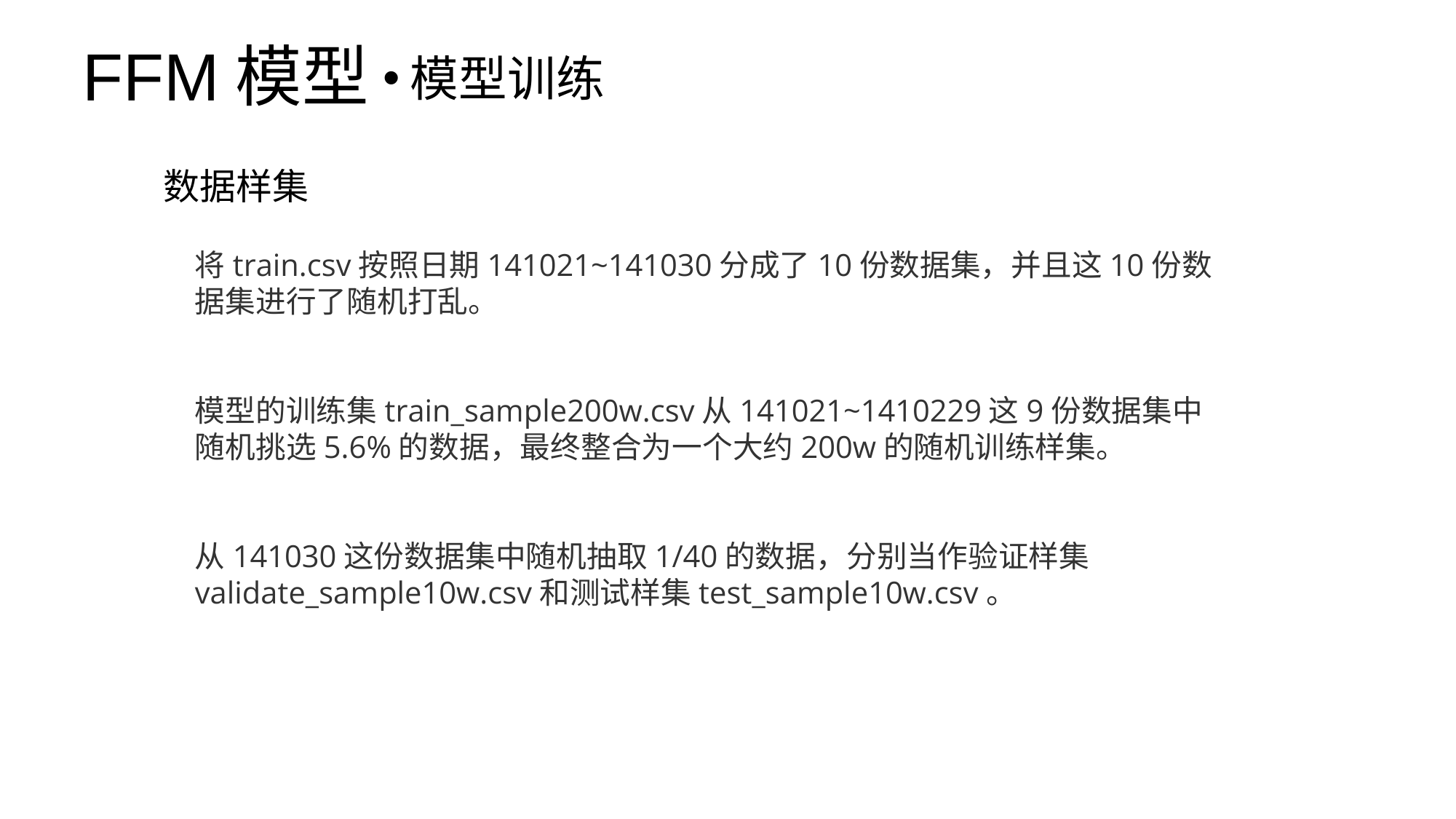

# FFM模型
模型训练
数据样集
将train.csv按照日期141021~141030分成了10份数据集，并且这10份数据集进行了随机打乱。

模型的训练集train_sample200w.csv从141021~1410229这9份数据集中随机挑选5.6%的数据，最终整合为一个大约200w的随机训练样集。

从141030这份数据集中随机抽取1/40的数据，分别当作验证样集validate_sample10w.csv和测试样集test_sample10w.csv。